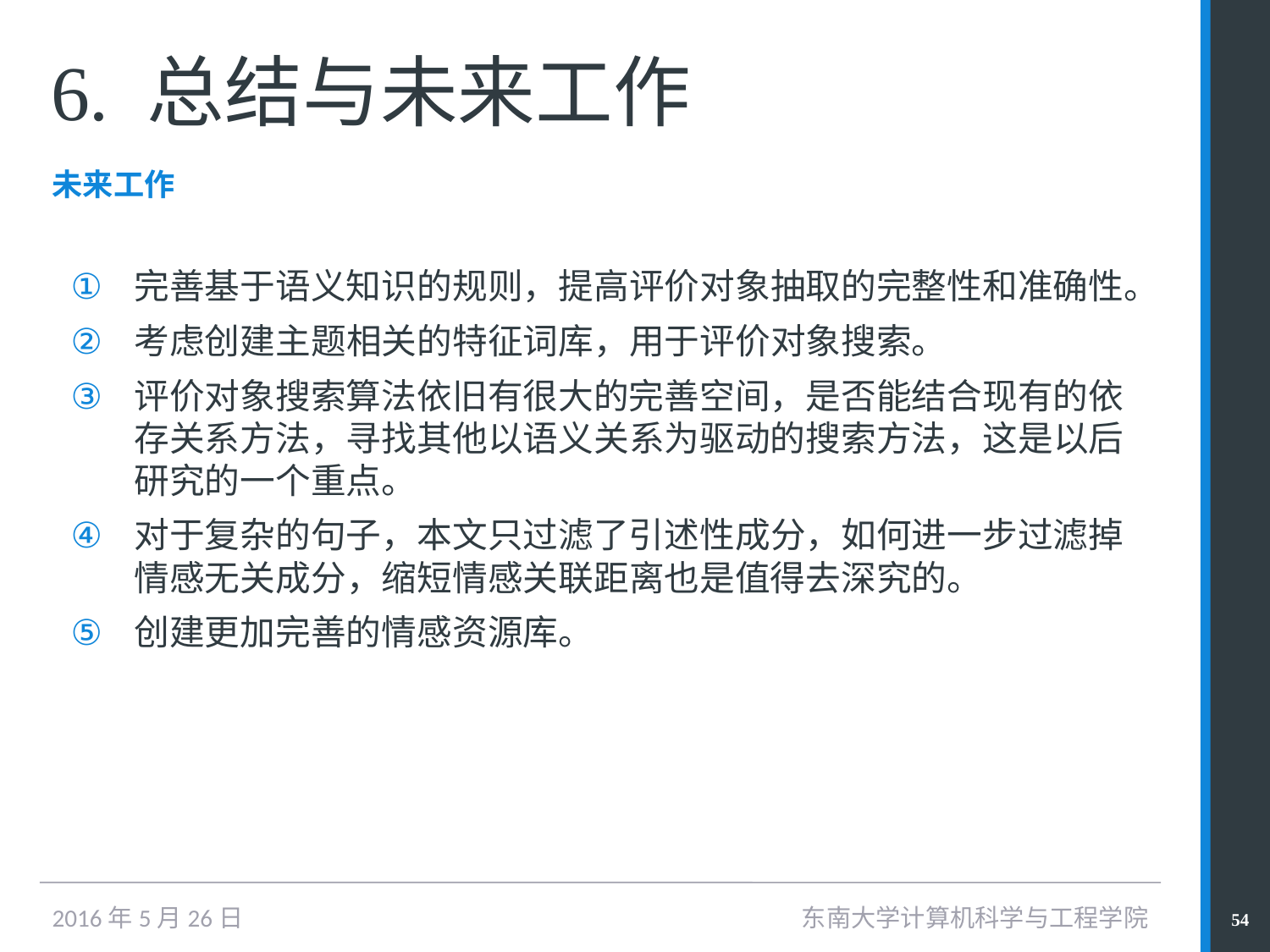

# 6. 总结与未来工作
未来工作
完善基于语义知识的规则，提高评价对象抽取的完整性和准确性。
考虑创建主题相关的特征词库，用于评价对象搜索。
评价对象搜索算法依旧有很大的完善空间，是否能结合现有的依存关系方法，寻找其他以语义关系为驱动的搜索方法，这是以后研究的一个重点。
对于复杂的句子，本文只过滤了引述性成分，如何进一步过滤掉情感无关成分，缩短情感关联距离也是值得去深究的。
创建更加完善的情感资源库。
东南大学计算机科学与工程学院
54